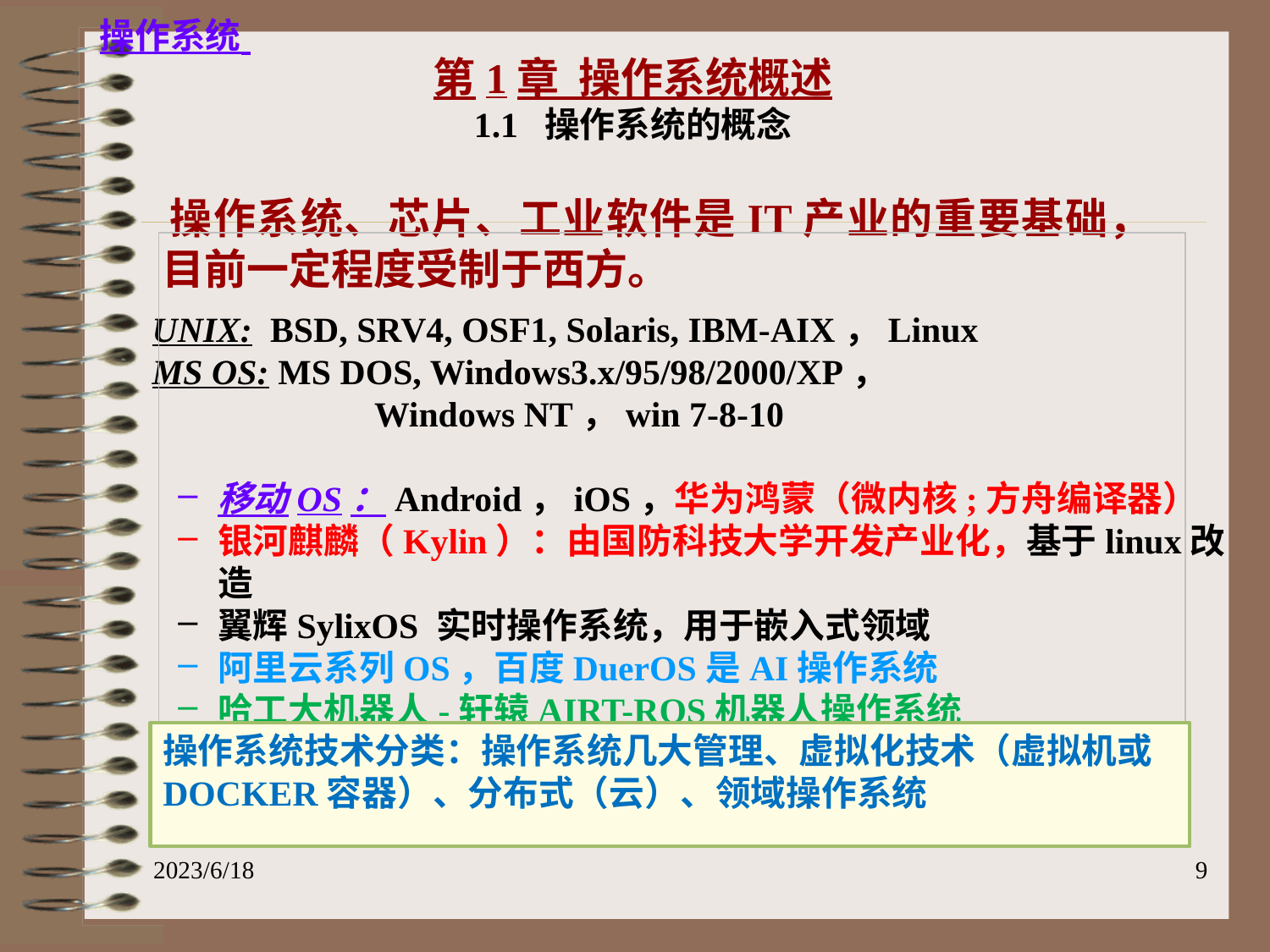

第1章  操作系统概述
1.1  操作系统的概念
    操作系统、芯片、工业软件是IT产业的重要基础，目前一定程度受制于西方。

UNIX:  BSD, SRV4, OSF1, Solaris, IBM-AIX，Linux
MS OS: MS DOS, Windows3.x/95/98/2000/XP，
                         Windows NT，win 7-8-10

移动OS：Android，iOS，华为鸿蒙（微内核;方舟编译器）
银河麒麟（Kylin）：由国防科技大学开发产业化，基于linux改造
翼辉SylixOS 实时操作系统，用于嵌入式领域
阿里云系列OS，百度DuerOS是AI操作系统
哈工大机器人-轩辕AIRT-ROS机器人操作系统

操作系统技术分类：操作系统几大管理、虚拟化技术（虚拟机或DOCKER容器）、分布式（云）、领域操作系统
2023/6/18
9